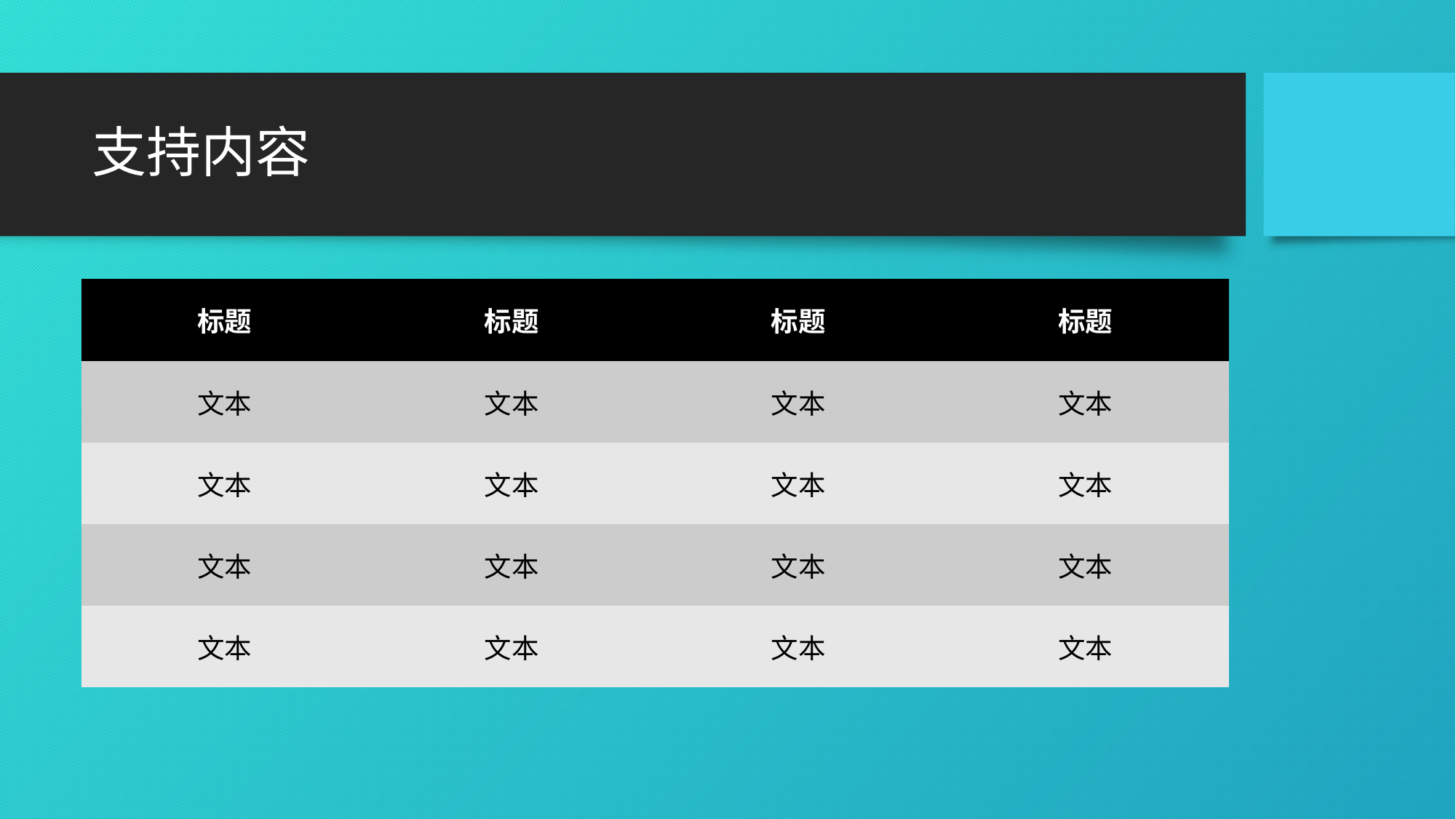

# 支持内容
| 标题 | 标题 | 标题 | 标题 |
| --- | --- | --- | --- |
| 文本 | 文本 | 文本 | 文本 |
| 文本 | 文本 | 文本 | 文本 |
| 文本 | 文本 | 文本 | 文本 |
| 文本 | 文本 | 文本 | 文本 |